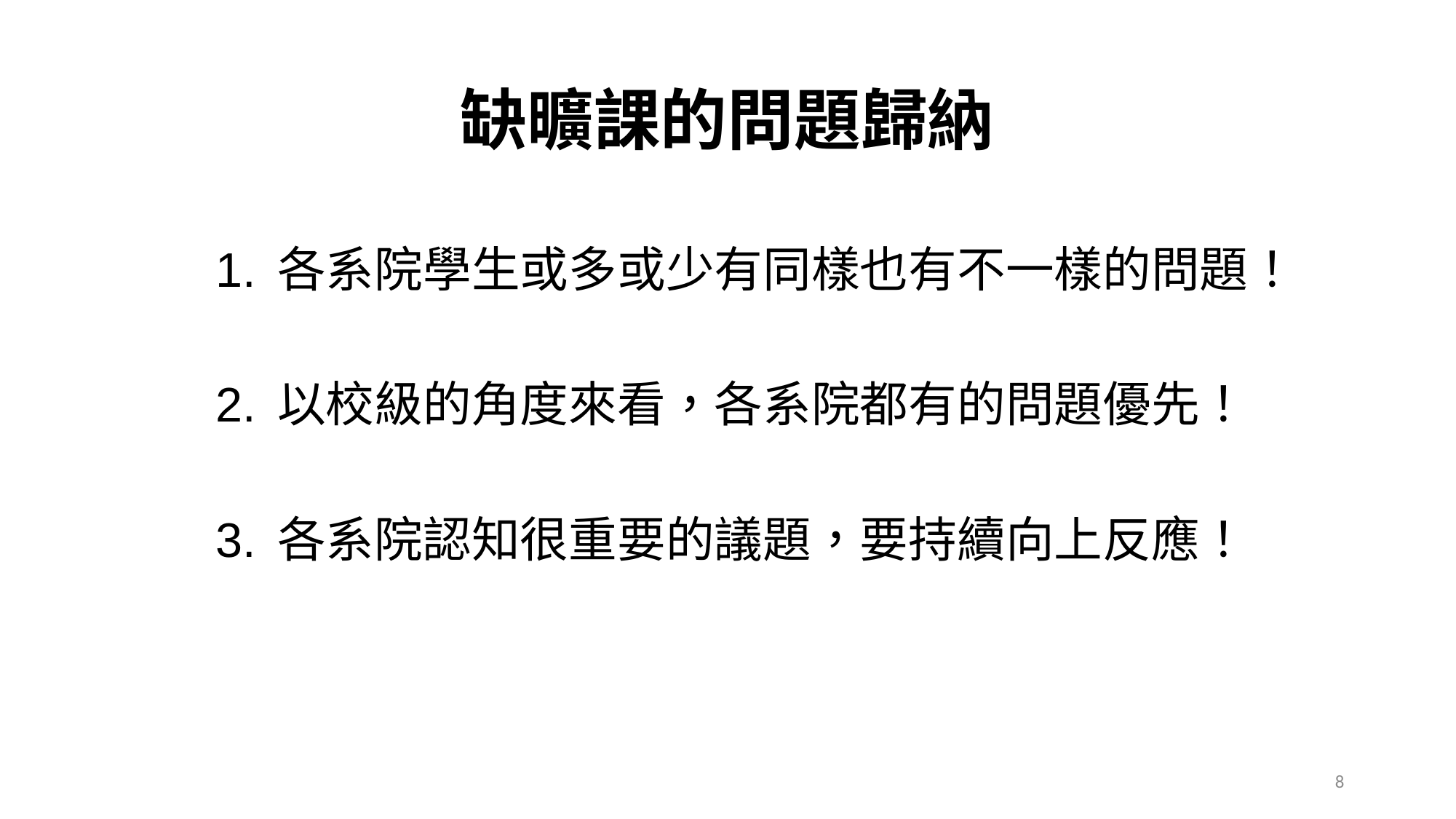

# 缺曠課的問題歸納
各系院學生或多或少有同樣也有不一樣的問題！

以校級的角度來看，各系院都有的問題優先！

各系院認知很重要的議題，要持續向上反應！

8